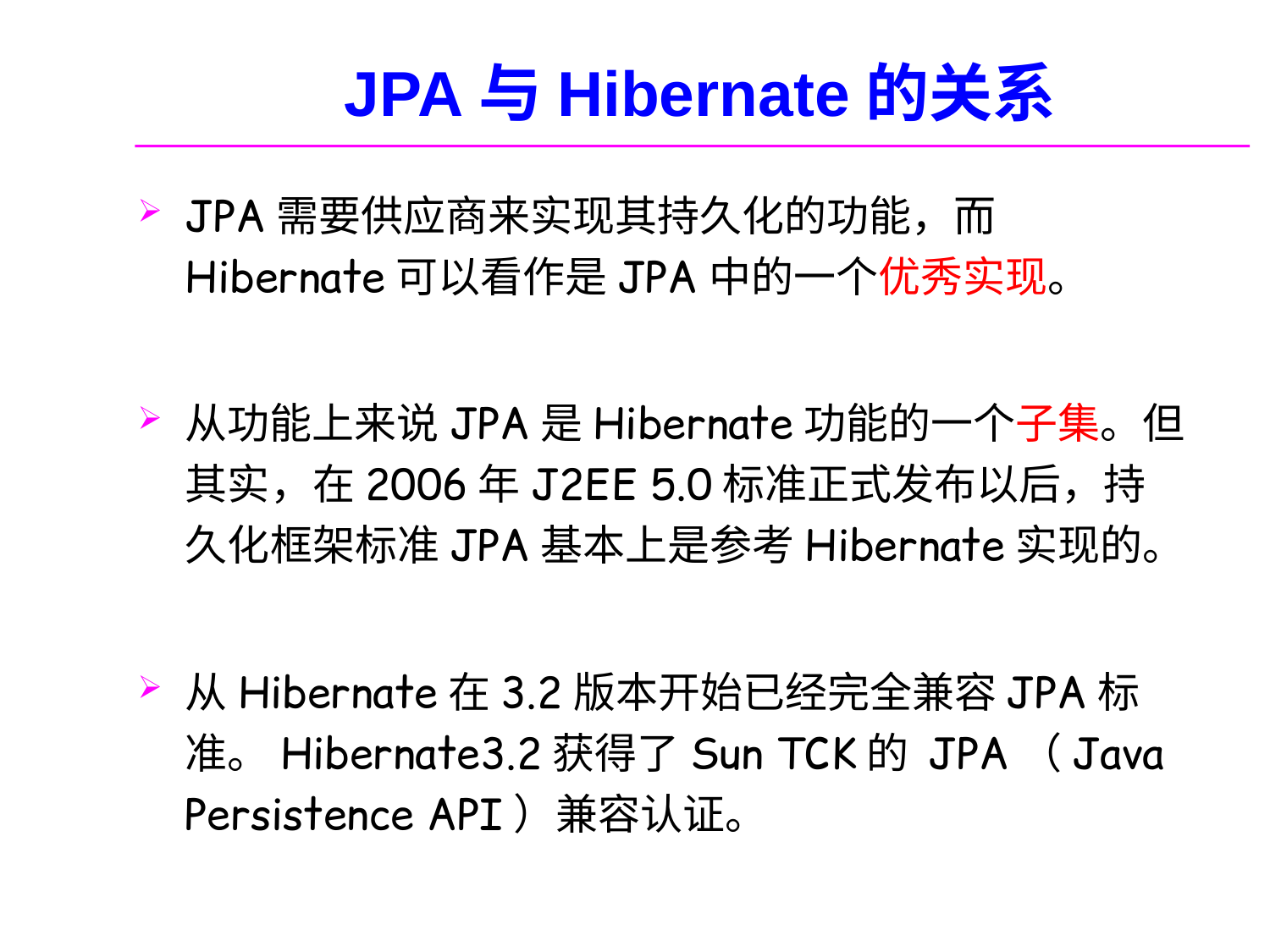

# JPA与Hibernate的关系
JPA需要供应商来实现其持久化的功能，而Hibernate可以看作是JPA中的一个优秀实现。

从功能上来说JPA是Hibernate功能的一个子集。但其实，在2006年J2EE 5.0标准正式发布以后，持久化框架标准JPA基本上是参考Hibernate实现的。

从Hibernate在3.2版本开始已经完全兼容JPA标准。Hibernate3.2获得了Sun TCK的 JPA（Java  Persistence API）兼容认证。

82